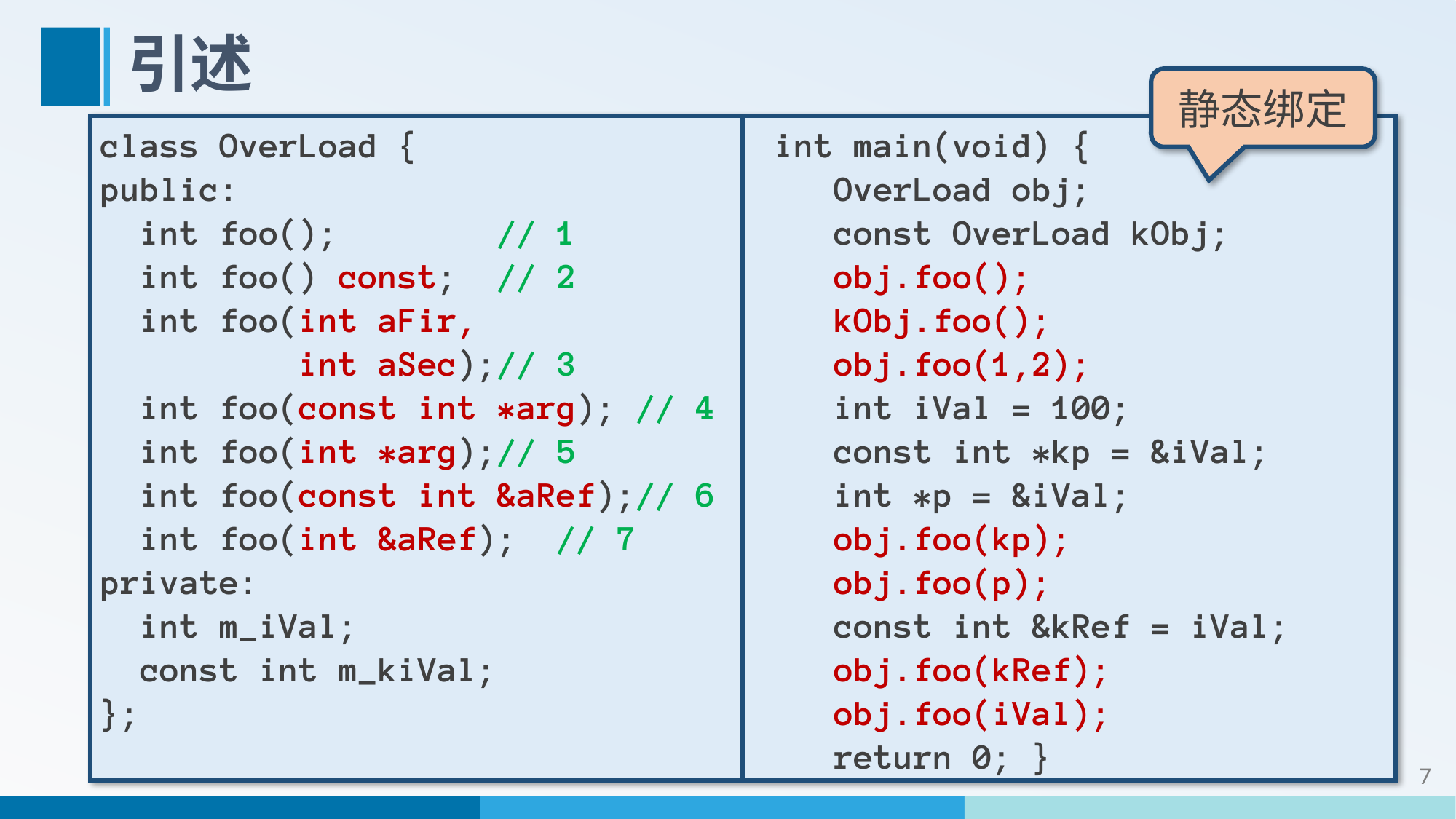

# 引述
静态绑定
class OverLoad {
public:
  int foo();        // 1
  int foo() const;  // 2
  int foo(int aFir,
          int aSec);// 3
  int foo(const int *arg); // 4
  int foo(int *arg);// 5
  int foo(const int &aRef);// 6
  int foo(int &aRef);  // 7
private:
  int m_iVal;
  const int m_kiVal;
};

 int main(void) {
    OverLoad obj;
    const OverLoad kObj;
    obj.foo();
    kObj.foo();
    obj.foo(1,2);
    int iVal = 100;
    const int *kp = &iVal;
    int *p = &iVal;
    obj.foo(kp);
    obj.foo(p);
    const int &kRef = iVal;
    obj.foo(kRef);
    obj.foo(iVal);
    return 0; }